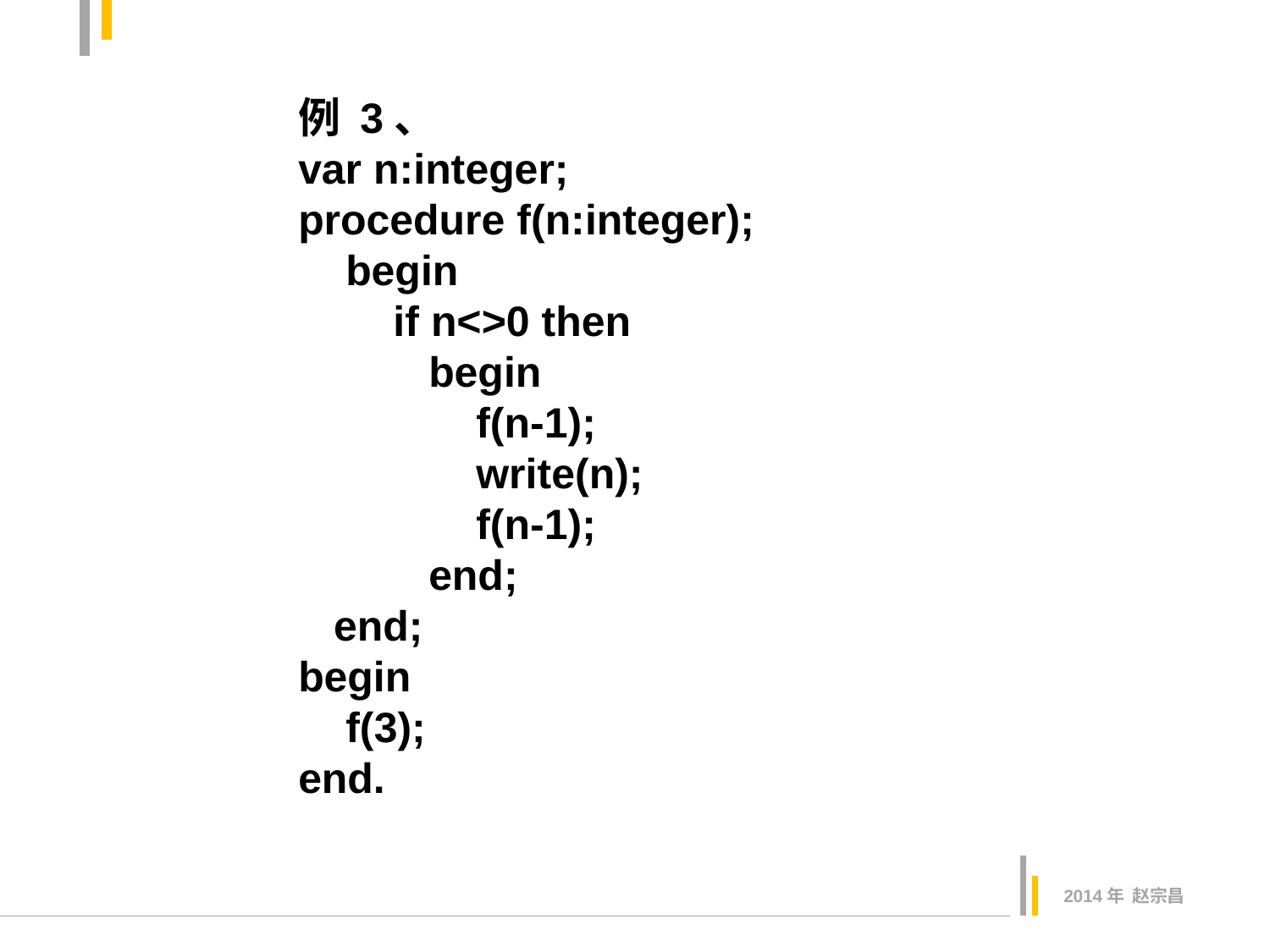

例 3、
var n:integer;
procedure f(n:integer);
    begin
        if n<>0 then
           begin
               f(n-1);
               write(n);
               f(n-1);
           end;
   end;
begin
    f(3);
end.